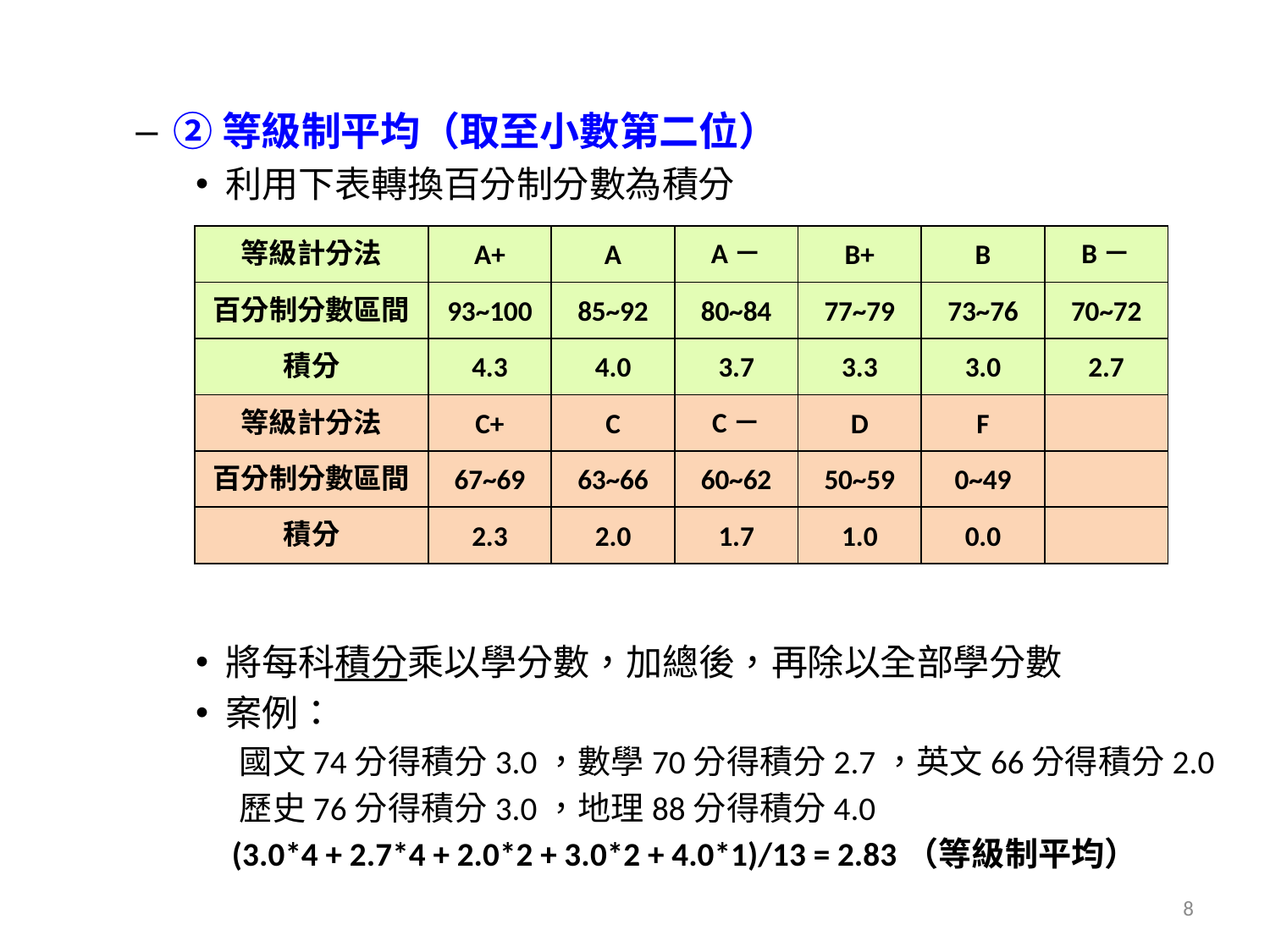

②等級制平均（取至小數第二位）
利用下表轉換百分制分數為積分

將每科積分乘以學分數，加總後，再除以全部學分數
案例：
     國文74分得積分3.0，數學70分得積分2.7，英文66分得積分2.0
     歷史76分得積分3.0，地理88分得積分4.0
     (3.0*4 + 2.7*4 + 2.0*2 + 3.0*2 + 4.0*1)/13 = 2.83（等級制平均）

| 等級計分法 | A+ | A | A－ | B+ | B | B－ |
| --- | --- | --- | --- | --- | --- | --- |
| 百分制分數區間 | 93~100 | 85~92 | 80~84 | 77~79 | 73~76 | 70~72 |
| 積分 | 4.3 | 4.0 | 3.7 | 3.3 | 3.0 | 2.7 |
| 等級計分法 | C+ | C | C－ | D | F |  |
| 百分制分數區間 | 67~69 | 63~66 | 60~62 | 50~59 | 0~49 |  |
| 積分 | 2.3 | 2.0 | 1.7 | 1.0 | 0.0 |  |
8